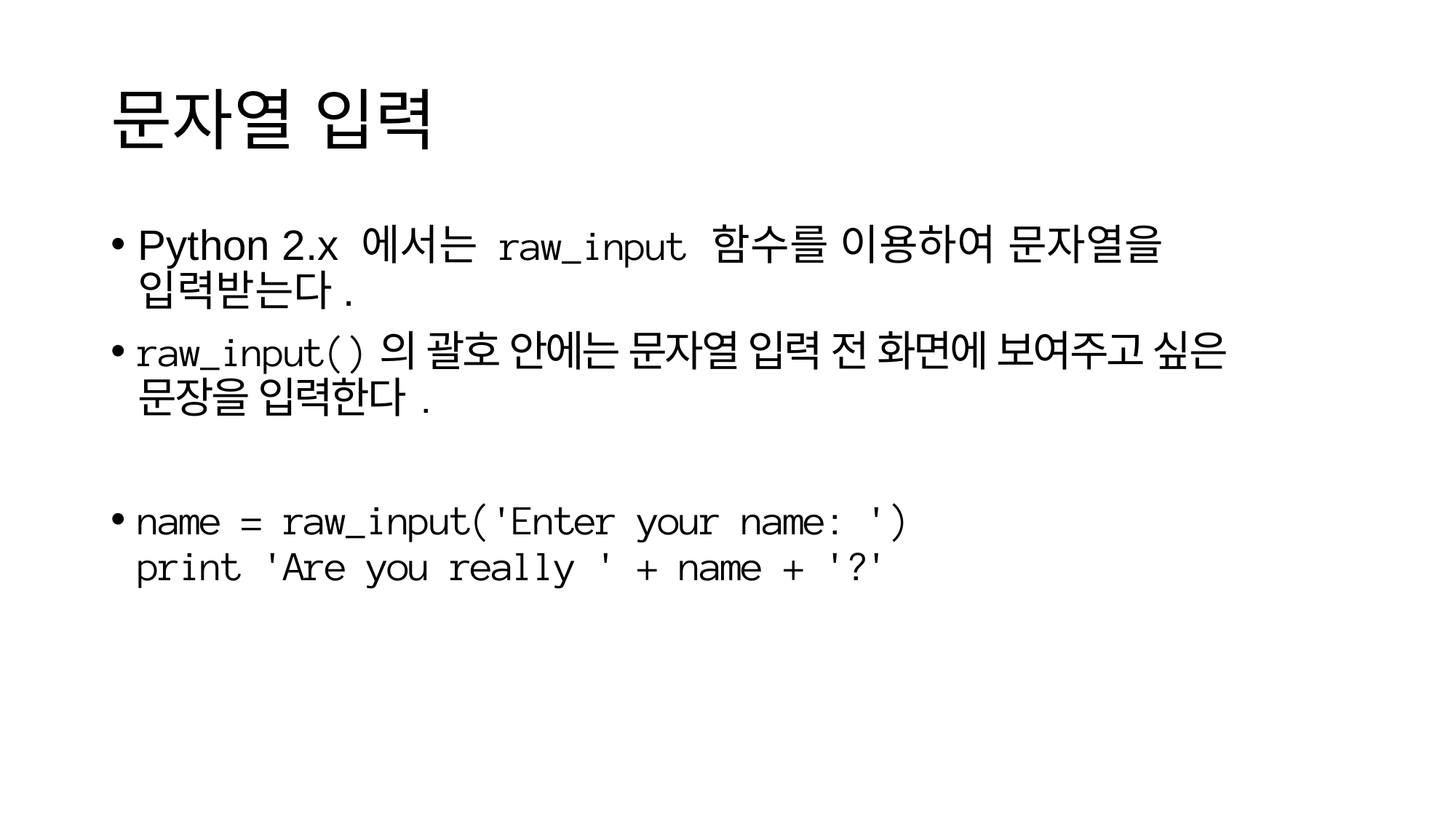

# 문자열 입력
Python 2.x 에서는 raw_input 함수를 이용하여 문자열을 입력받는다.
raw_input()의 괄호 안에는 문자열 입력 전 화면에 보여주고 싶은 문장을 입력한다.

name = raw_input('Enter your name: ')
print 'Are you really ' + name + '?'